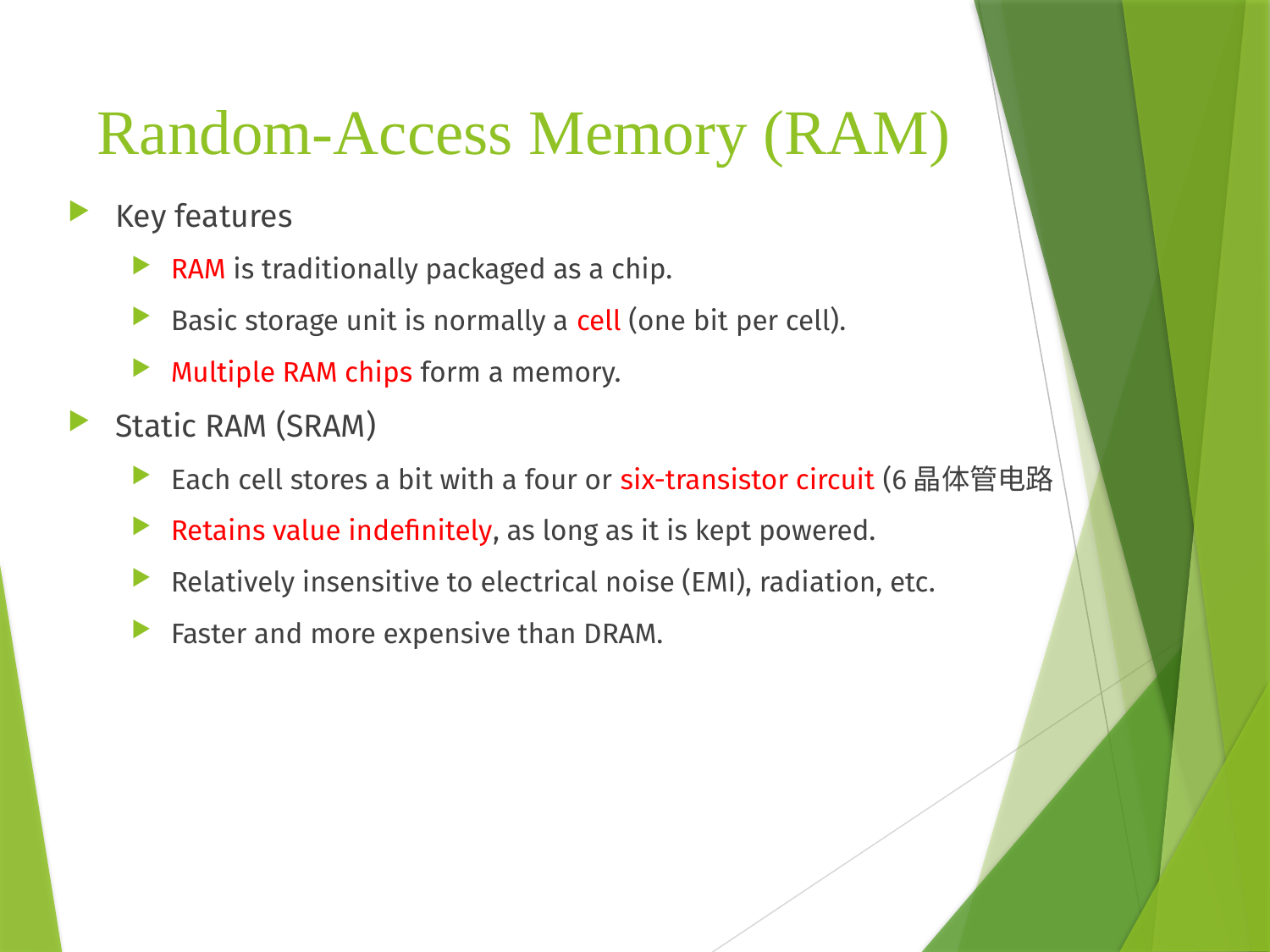

# Random-Access Memory (RAM)
Key features
RAM is traditionally packaged as a chip.
Basic storage unit is normally a cell (one bit per cell).
Multiple RAM chips form a memory.
Static RAM (SRAM)
Each cell stores a bit with a four or six-transistor circuit (6晶体管电路
Retains value indefinitely, as long as it is kept powered.
Relatively insensitive to electrical noise (EMI), radiation, etc.
Faster and more expensive than DRAM.